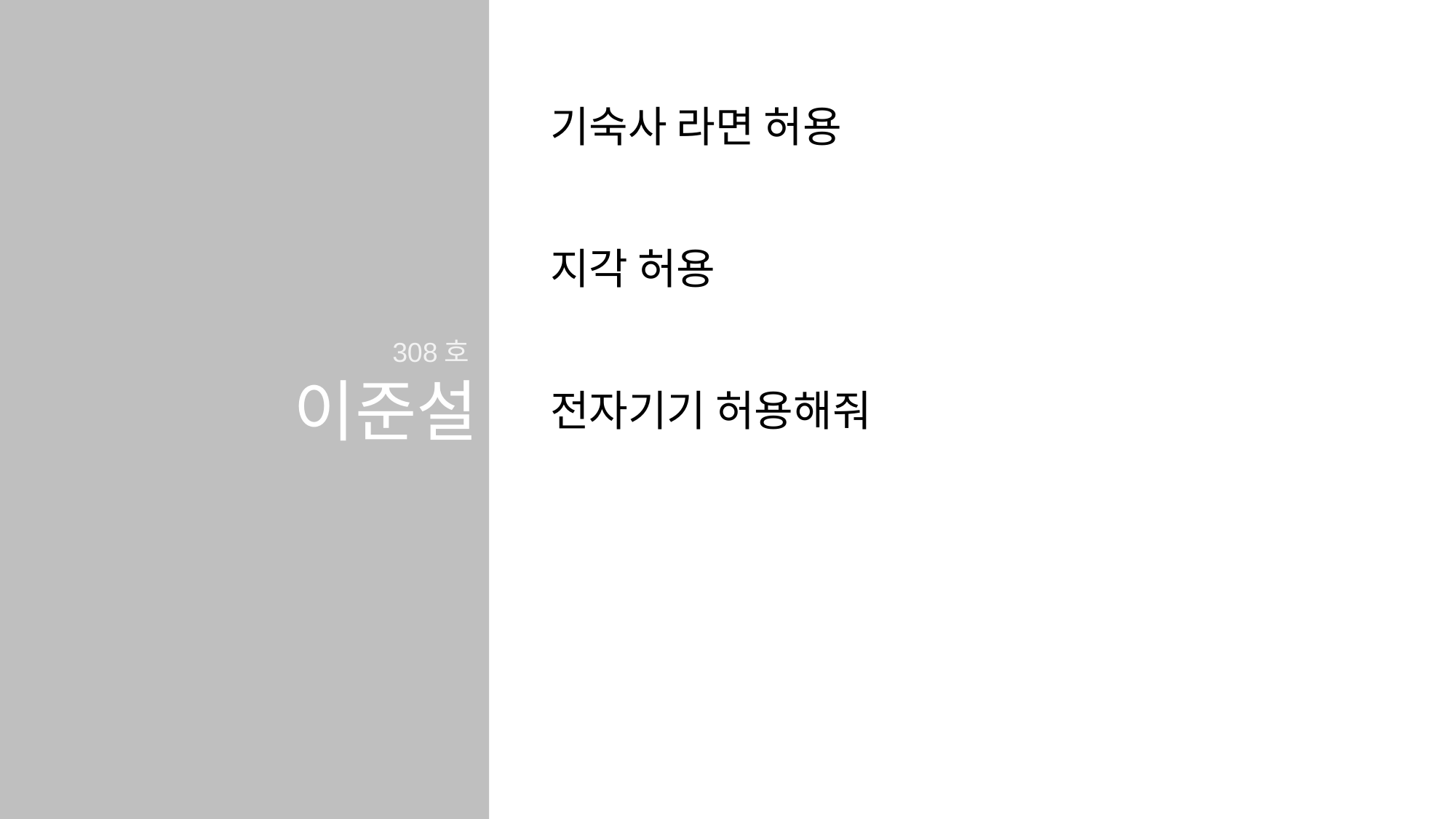

기숙사 라면 허용
지각 허용
308호
이준설
전자기기 허용해줘